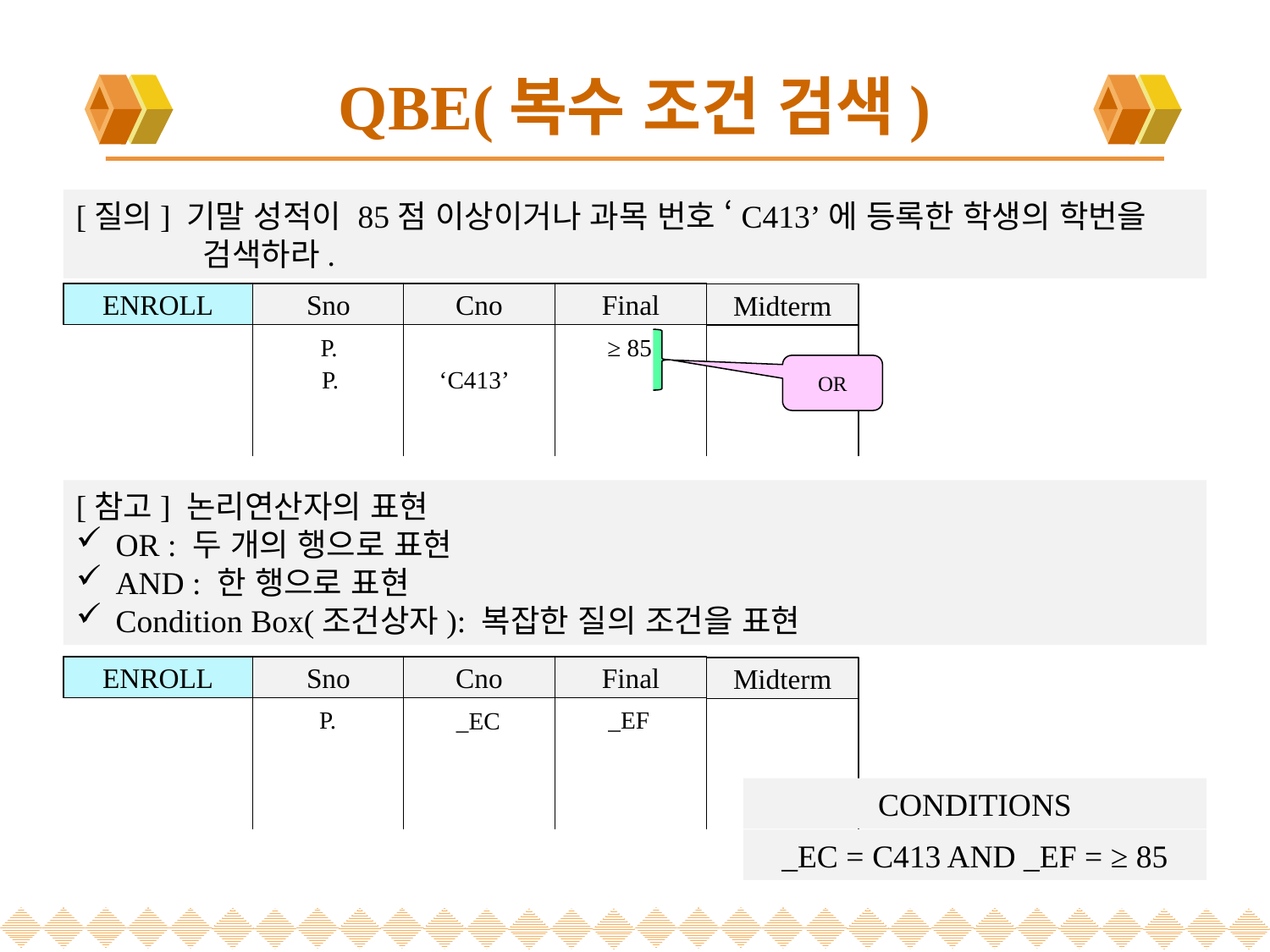

# QBE(복수 조건 검색)
[질의] 기말 성적이 85점 이상이거나 과목 번호 ‘C413’에 등록한 학생의 학번을
	검색하라.
Final
Cno
ENROLL
Sno
Midterm
≥ 85
P.

OR
P.
‘C413’
[참고] 논리연산자의 표현
OR : 두 개의 행으로 표현
AND : 한 행으로 표현
Condition Box(조건상자): 복잡한 질의 조건을 표현
Final
Cno
ENROLL
Sno
Midterm
P.
_EF
_EC
CONDITIONS
_EC = C413 AND _EF = ≥ 85